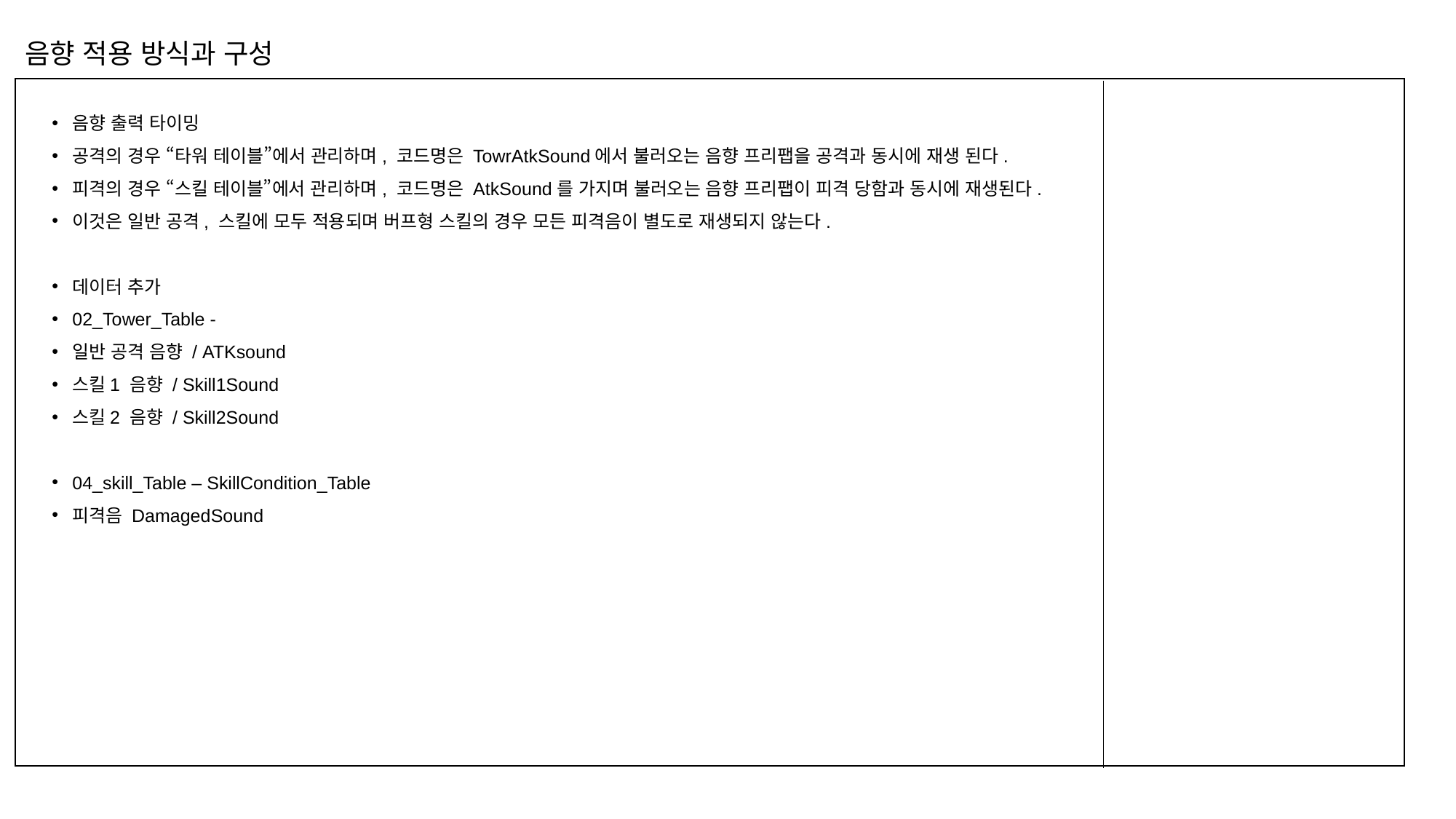

음향 적용 방식과 구성

음향 출력 타이밍
공격의 경우 “타워 테이블”에서 관리하며, 코드명은 TowrAtkSound에서 불러오는 음향 프리팹을 공격과 동시에 재생 된다.
피격의 경우 “스킬 테이블”에서 관리하며, 코드명은 AtkSound를 가지며 불러오는 음향 프리팹이 피격 당함과 동시에 재생된다.
이것은 일반 공격, 스킬에 모두 적용되며 버프형 스킬의 경우 모든 피격음이 별도로 재생되지 않는다.

데이터 추가
02_Tower_Table -
일반 공격 음향 / ATKsound
스킬1 음향 / Skill1Sound
스킬2 음향 / Skill2Sound

04_skill_Table – SkillCondition_Table
피격음 DamagedSound